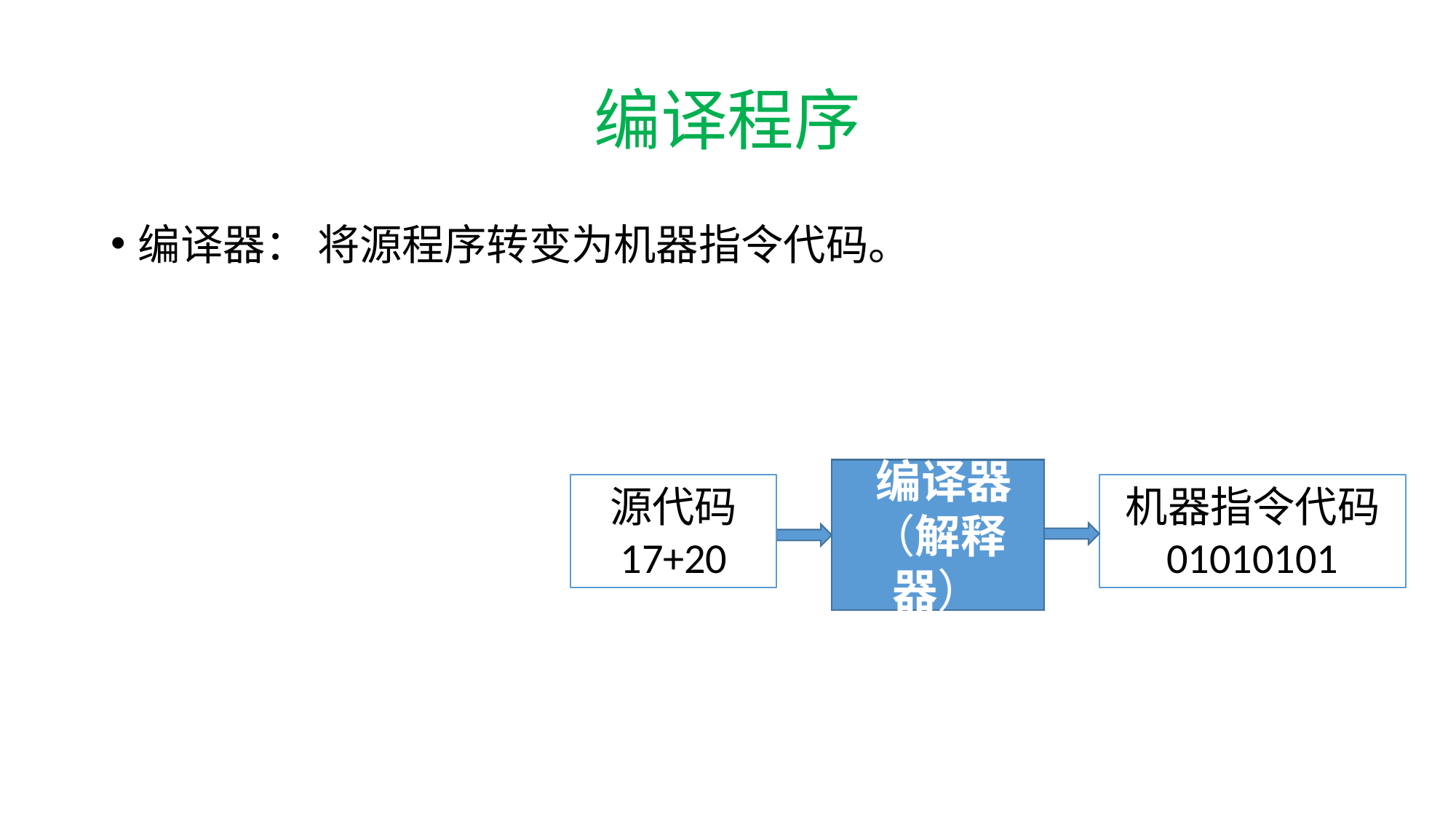

# 编译程序
编译器： 将源程序转变为机器指令代码。
 编译器（解释器）
源代码
17+20
机器指令代码
01010101